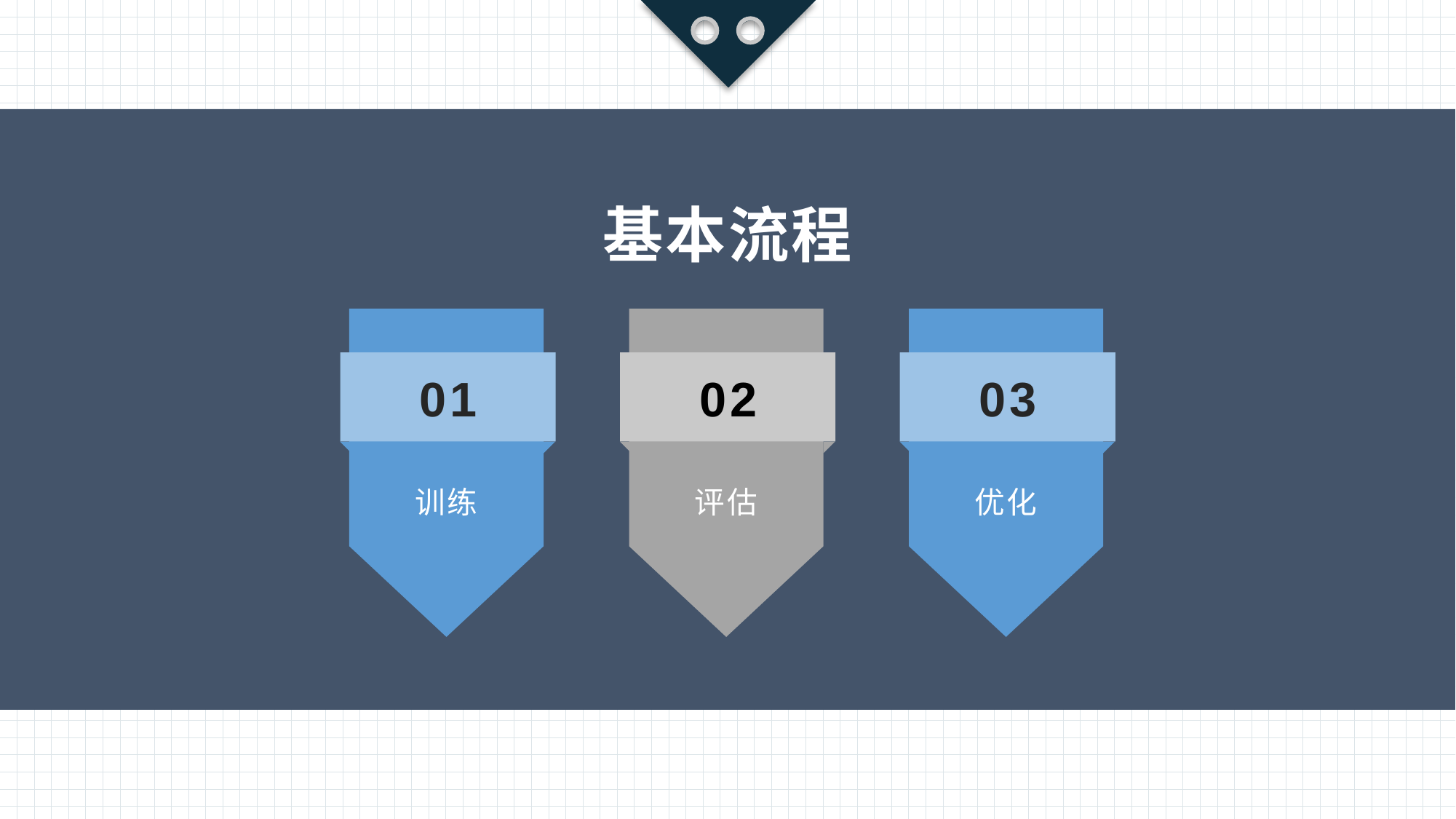

基本流程

01
02
03

训练
评估
优化